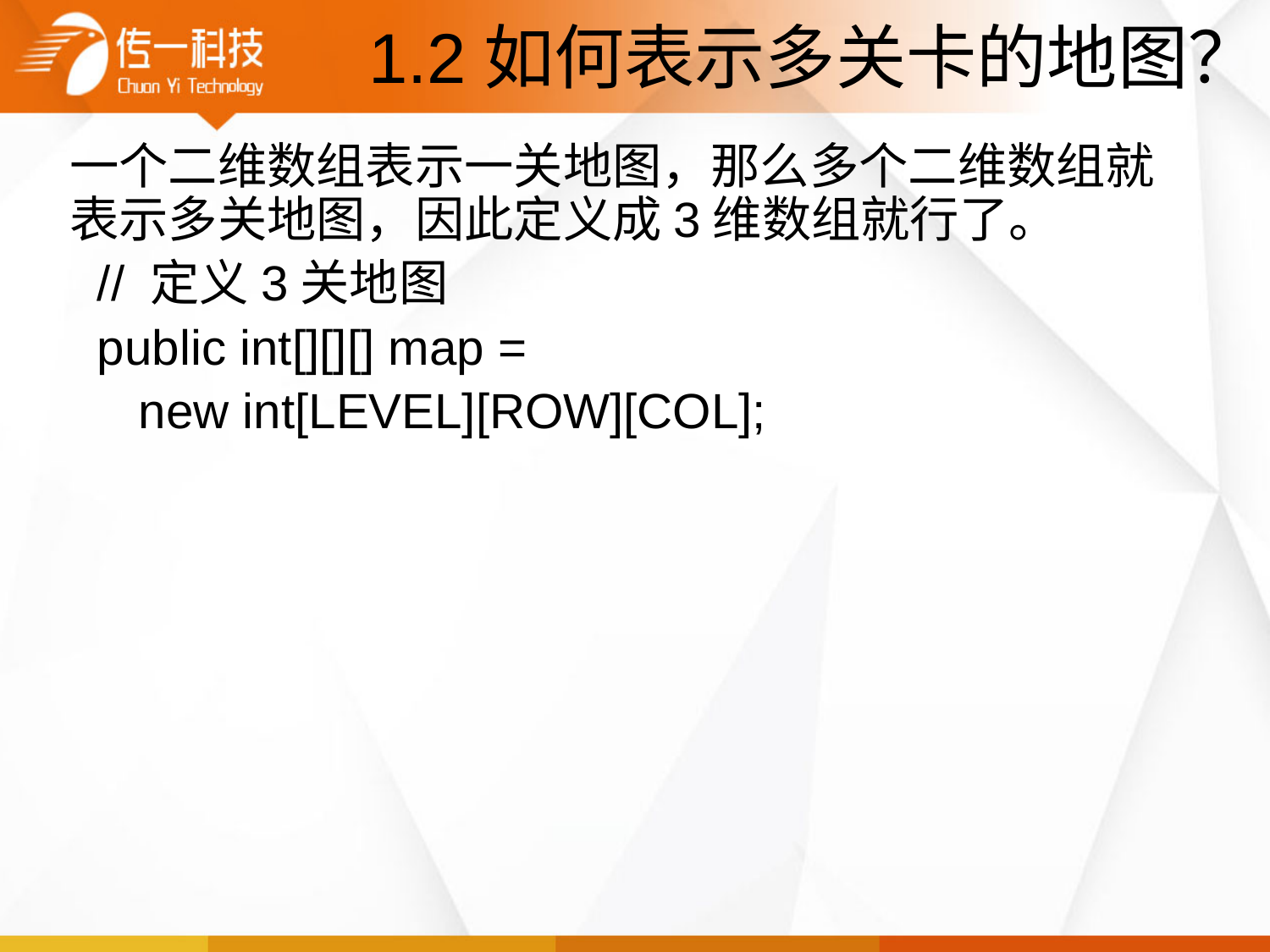

1.2如何表示多关卡的地图？
一个二维数组表示一关地图，那么多个二维数组就表示多关地图，因此定义成3维数组就行了。
  // 定义3关地图
  public int[][][] map =
     new int[LEVEL][ROW][COL];